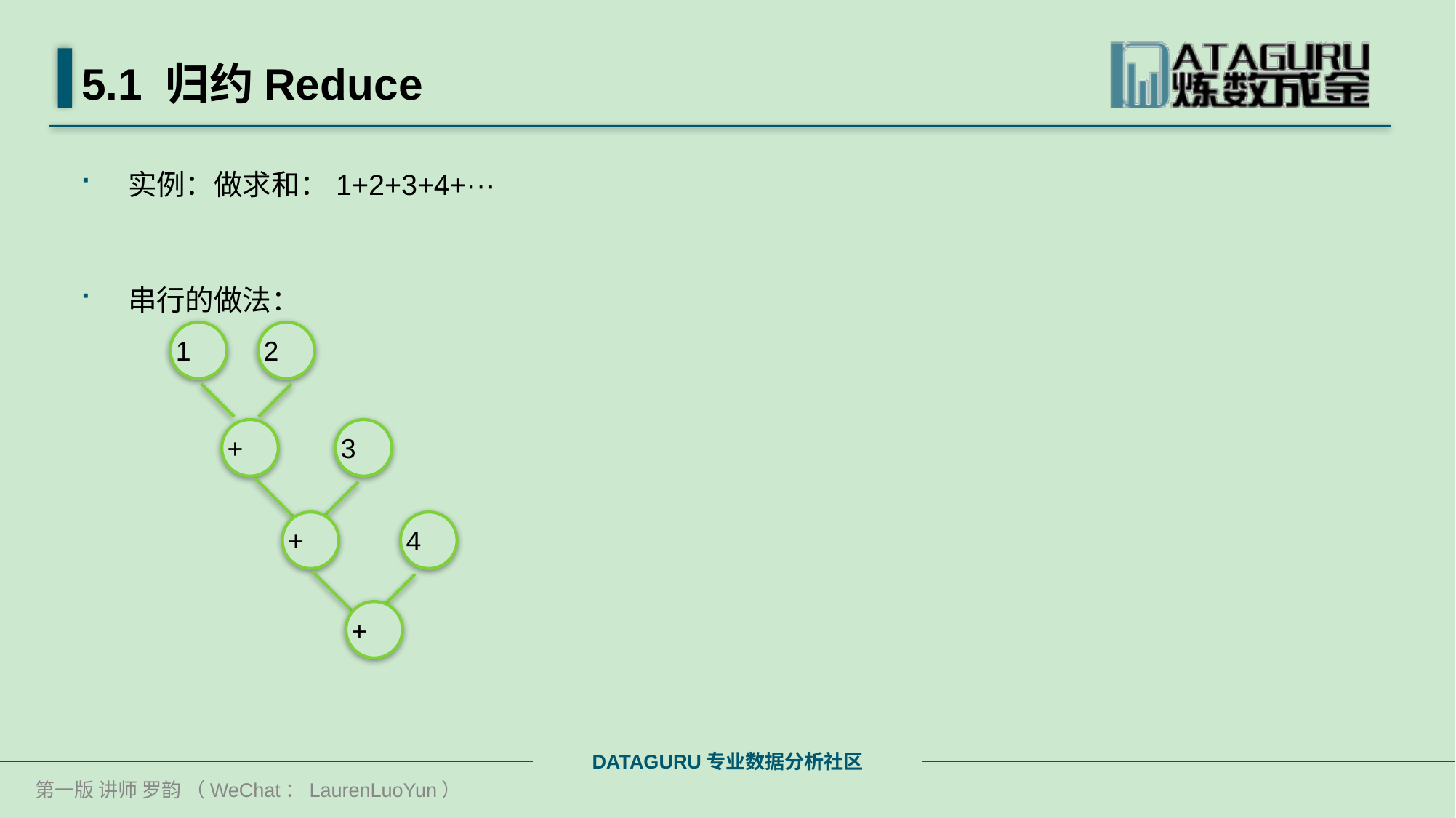

# 5.1 归约Reduce
实例：做求和：1+2+3+4+···

串行的做法：
1
2

+
3

+
4

+